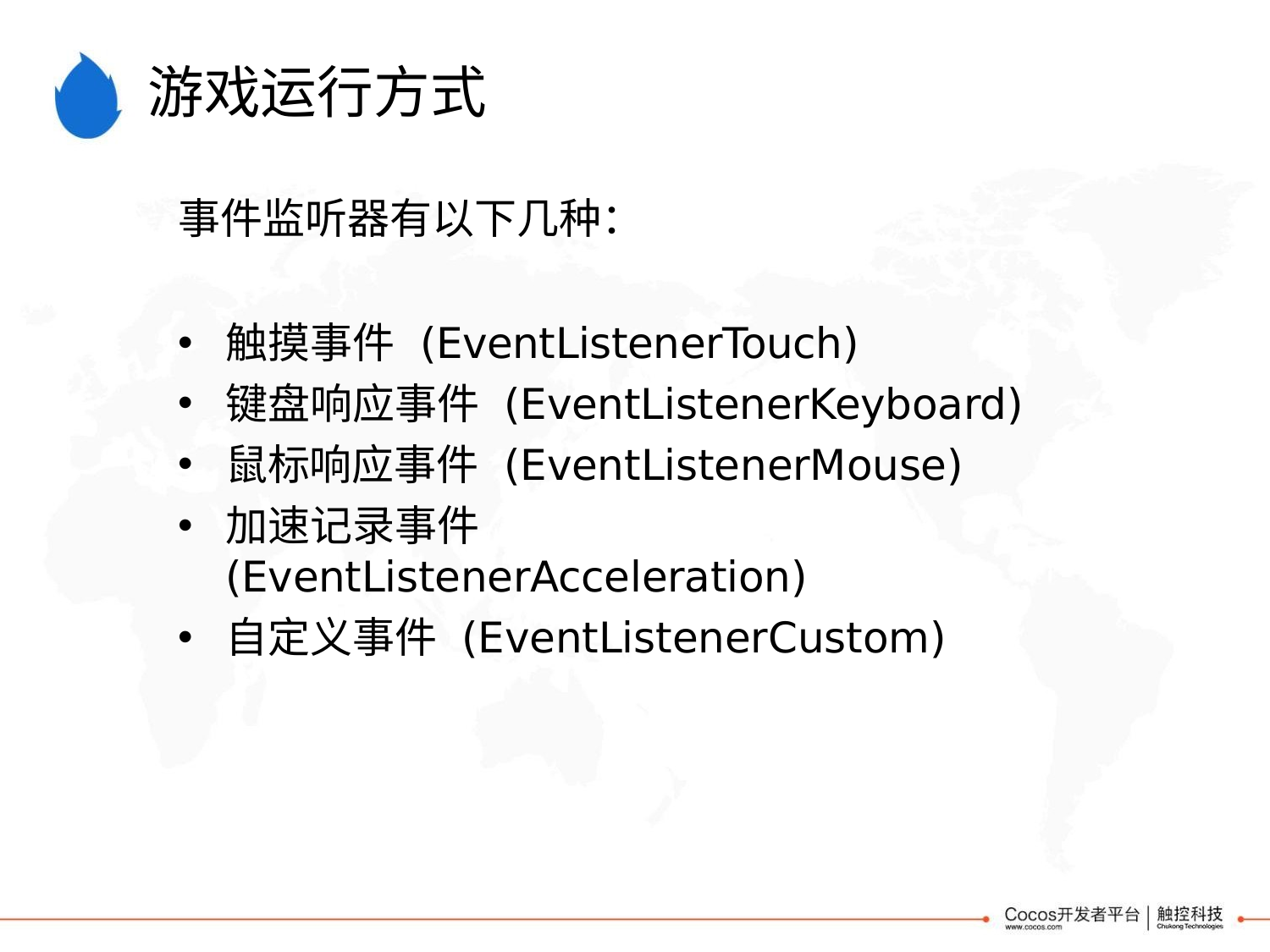

# 游戏运行方式
事件监听器有以下几种：

触摸事件 (EventListenerTouch)
键盘响应事件 (EventListenerKeyboard)
鼠标响应事件 (EventListenerMouse)
加速记录事件 (EventListenerAcceleration)
自定义事件 (EventListenerCustom)